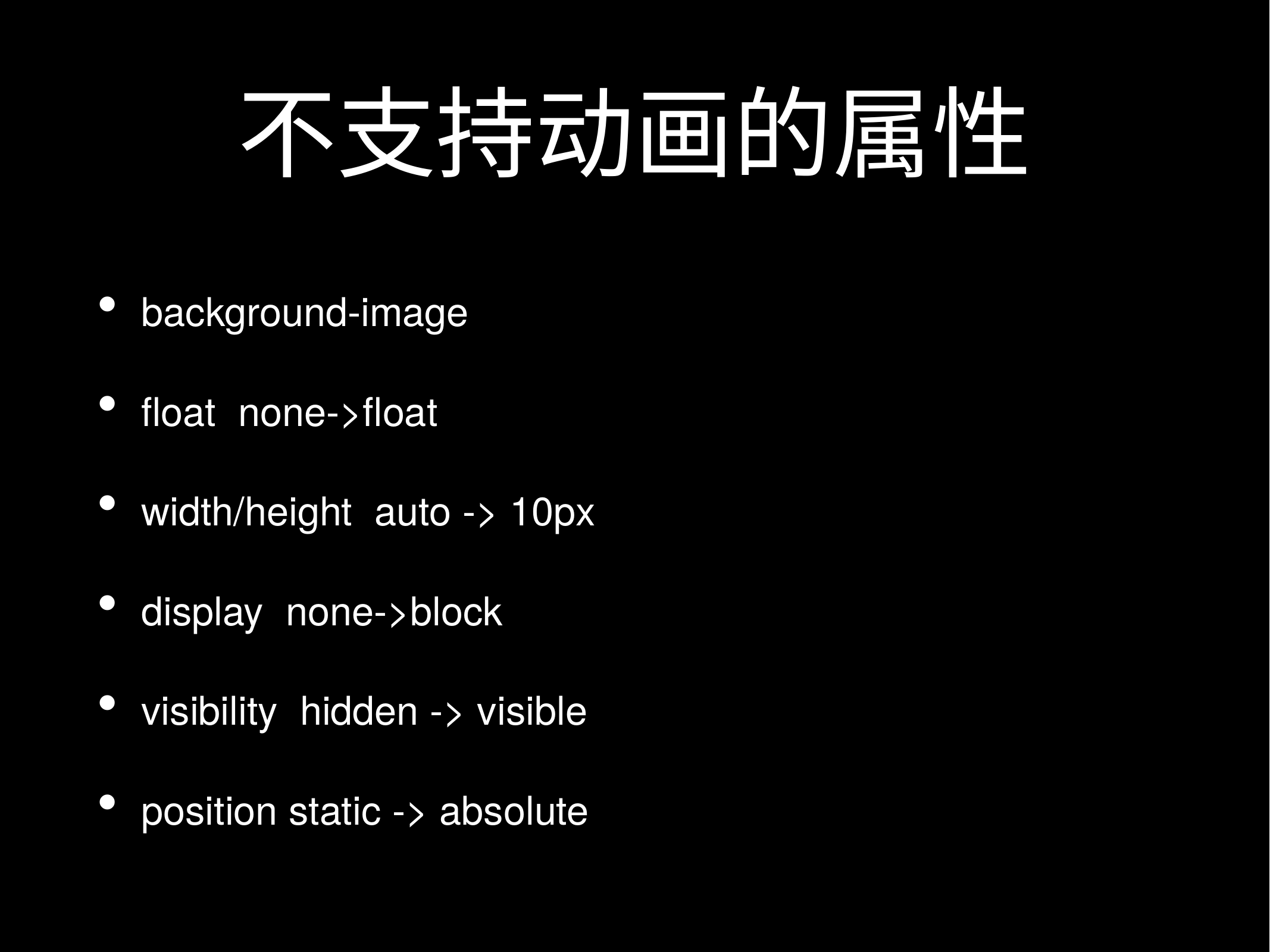

# 不支持动画的属性
background-image
float  none->float
width/height  auto -> 10px
display  none->block
visibility  hidden -> visible
position static -> absolute